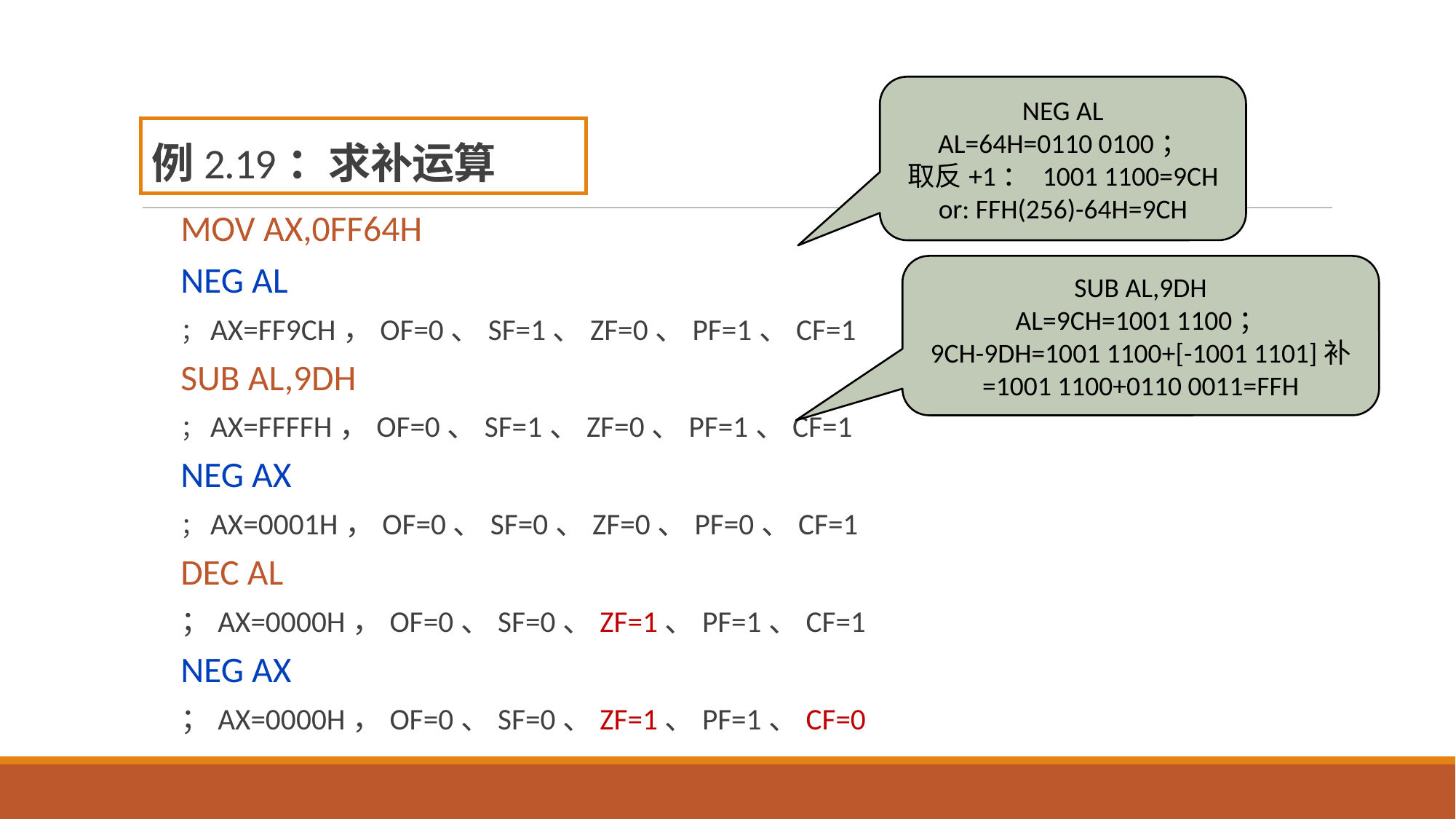

NEG AL
AL=64H=0110 0100；
取反+1： 1001 1100=9CH
or: FFH(256)-64H=9CH
# 例2.19：求补运算
MOV AX,0FF64H
NEG AL
；AX=FF9CH，OF=0、SF=1、ZF=0、PF=1、CF=1
SUB AL,9DH
；AX=FFFFH，OF=0、SF=1、ZF=0、PF=1、CF=1
NEG AX
；AX=0001H，OF=0、SF=0、ZF=0、PF=0、CF=1
DEC AL
；AX=0000H，OF=0、SF=0、ZF=1、PF=1、CF=1
NEG AX
；AX=0000H，OF=0、SF=0、ZF=1、PF=1、CF=0
SUB AL,9DH
AL=9CH=1001 1100；
9CH-9DH=1001 1100+[-1001 1101]补
=1001 1100+0110 0011=FFH